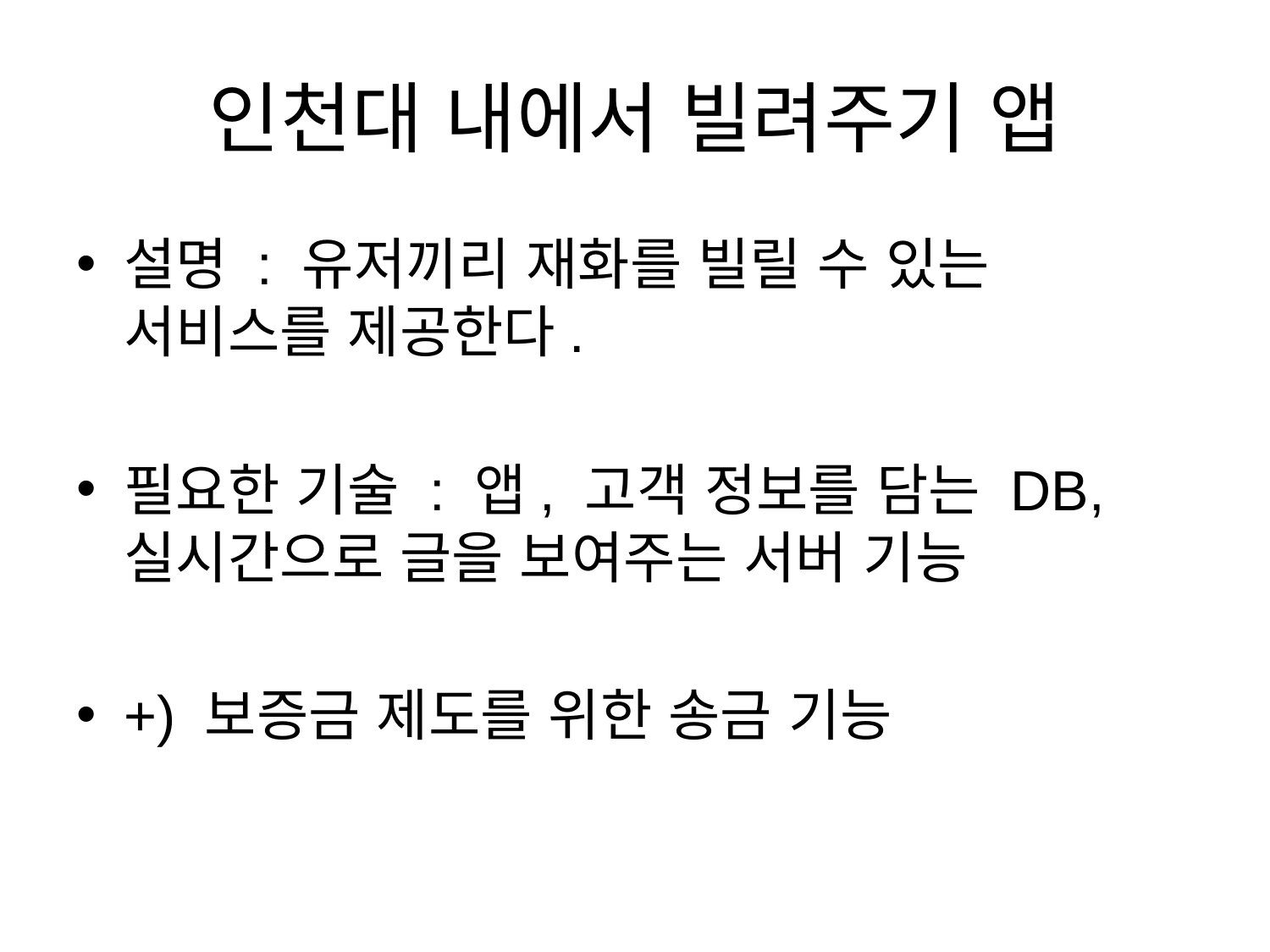

# 인천대 내에서 빌려주기 앱
설명 : 유저끼리 재화를 빌릴 수 있는 서비스를 제공한다.

필요한 기술 : 앱, 고객 정보를 담는 DB, 실시간으로 글을 보여주는 서버 기능

+) 보증금 제도를 위한 송금 기능